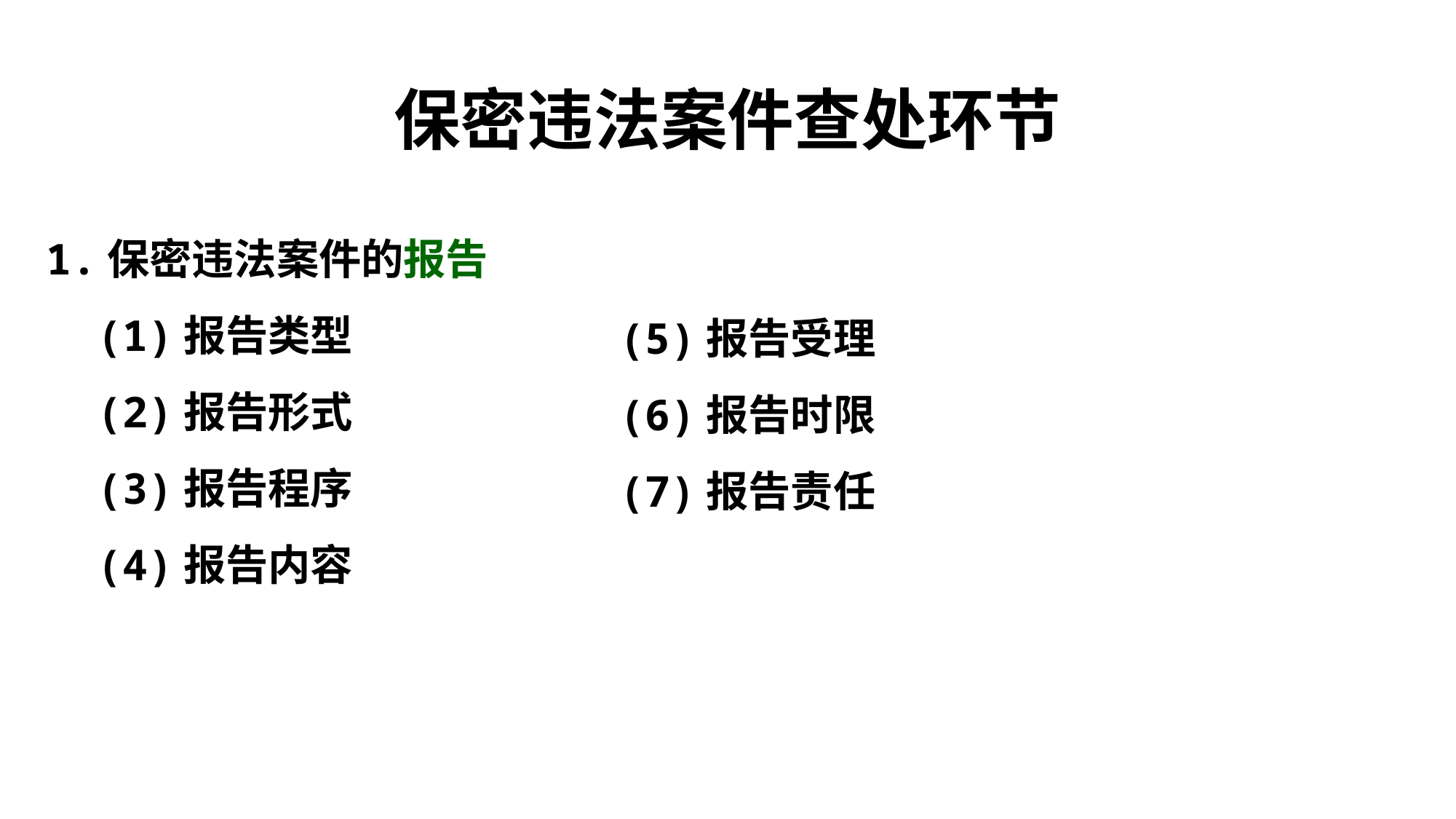

# 保密违法案件查处环节
1.保密违法案件的报告
  (1)报告类型
  (2)报告形式
  (3)报告程序
  (4)报告内容

  (5)报告受理
  (6)报告时限
  (7)报告责任